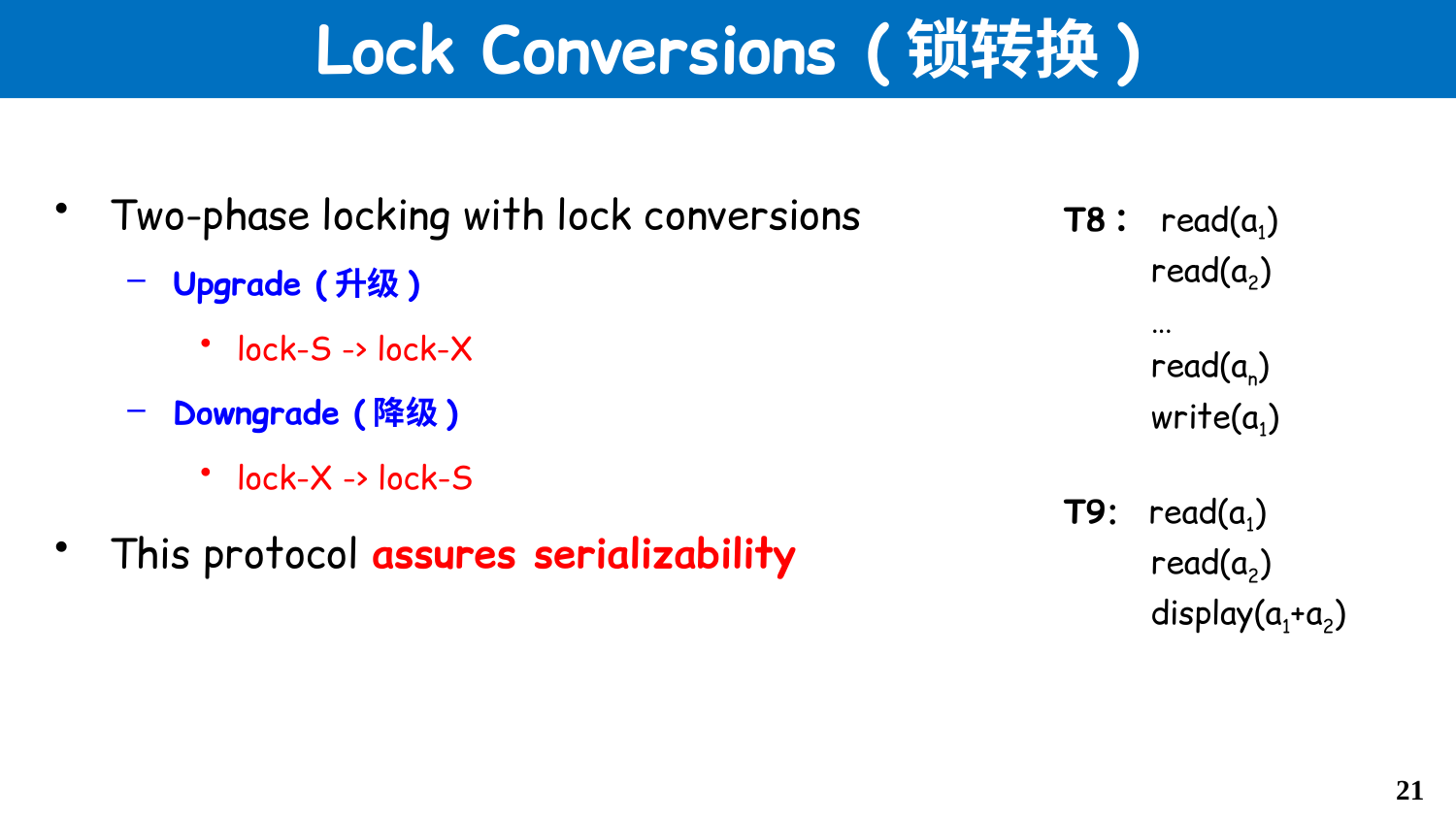

# Lock Conversions (锁转换)
Two-phase locking with lock conversions
Upgrade (升级)
lock-S -> lock-X
Downgrade (降级)
lock-X -> lock-S
This protocol assures serializability

T8： read(a1)
         read(a2)
         …
         read(an)
         write(a1)

T9:   read(a1)
         read(a2)
         display(a1+a2)